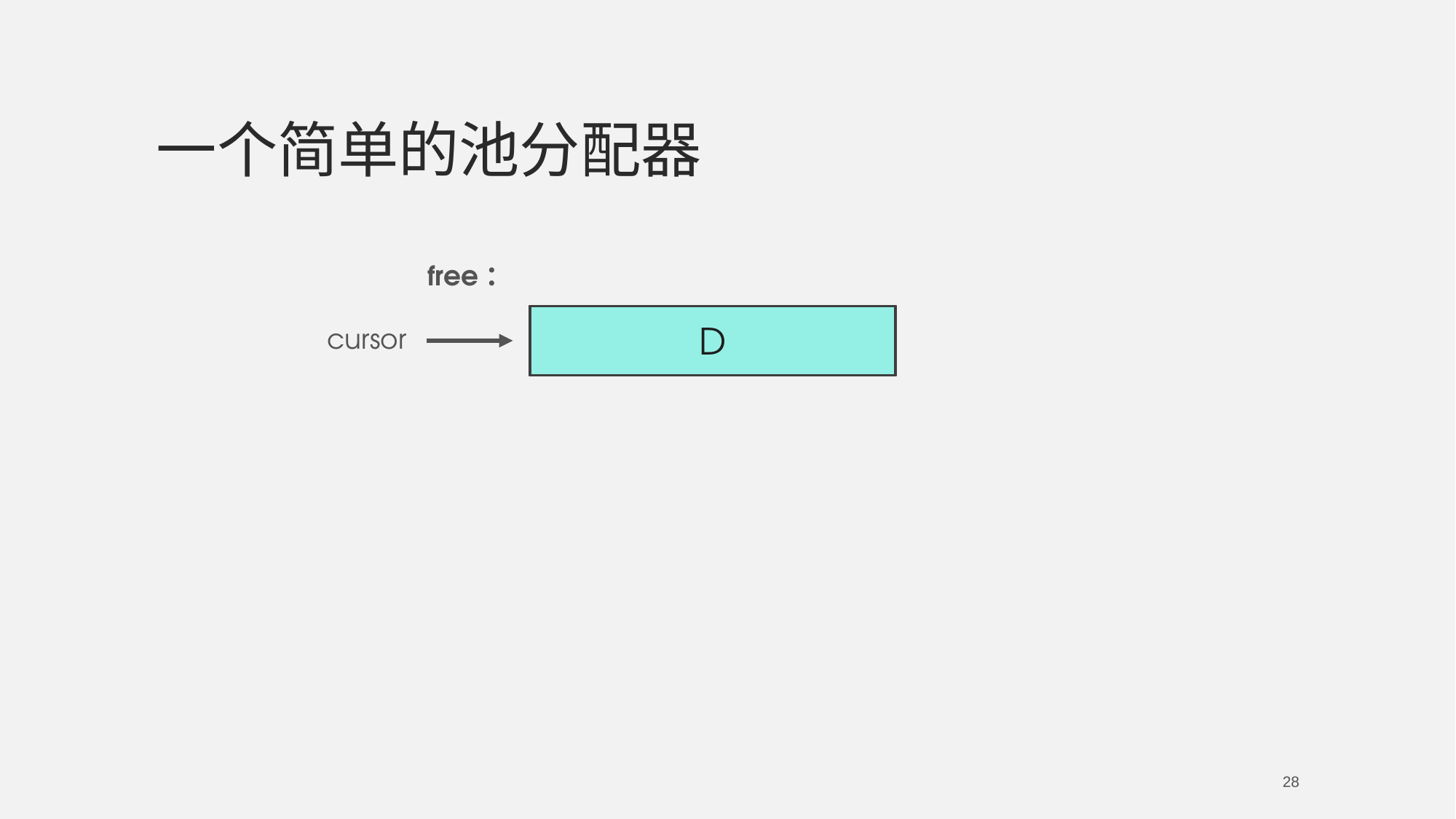

# 一个简单的池分配器
free：
C
D
B
A
cursor
28